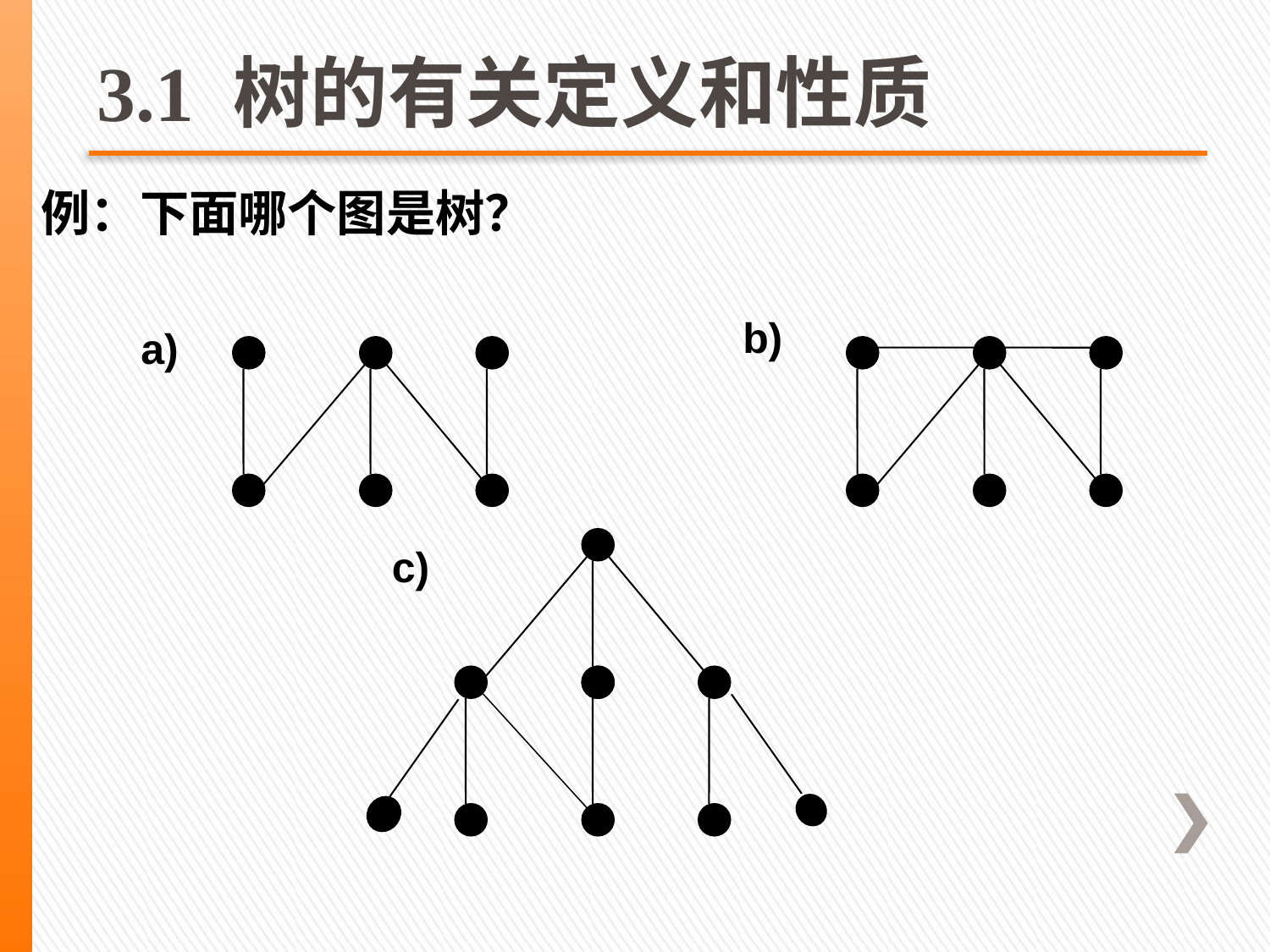

# 3.1 树的有关定义和性质
例：下面哪个图是树？
b)

 a)

c)